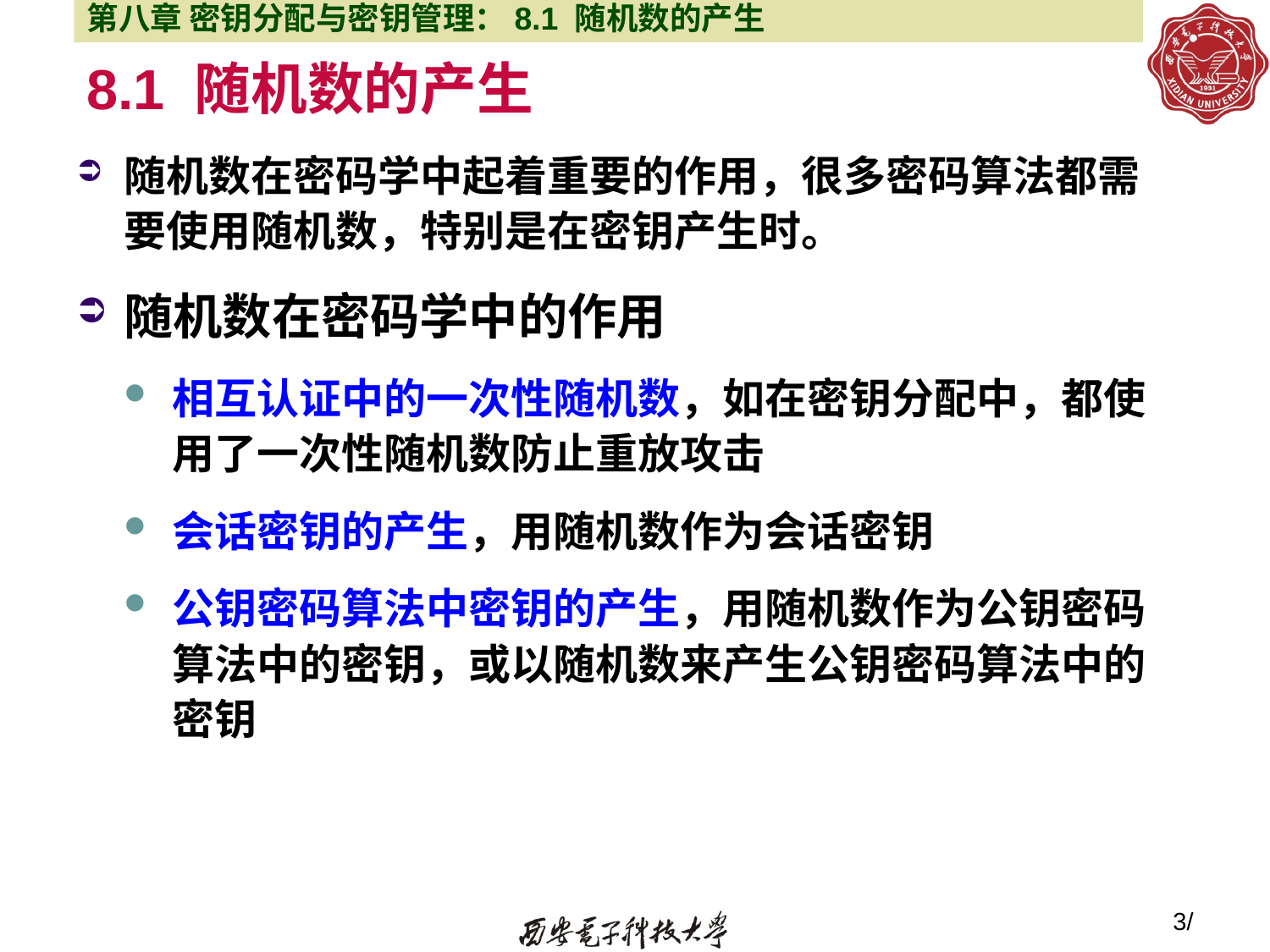

第八章 密钥分配与密钥管理：8.1 随机数的产生
# 8.1 随机数的产生
随机数在密码学中起着重要的作用，很多密码算法都需要使用随机数，特别是在密钥产生时。
随机数在密码学中的作用
相互认证中的一次性随机数，如在密钥分配中，都使用了一次性随机数防止重放攻击
会话密钥的产生，用随机数作为会话密钥
公钥密码算法中密钥的产生，用随机数作为公钥密码算法中的密钥，或以随机数来产生公钥密码算法中的密钥

3/